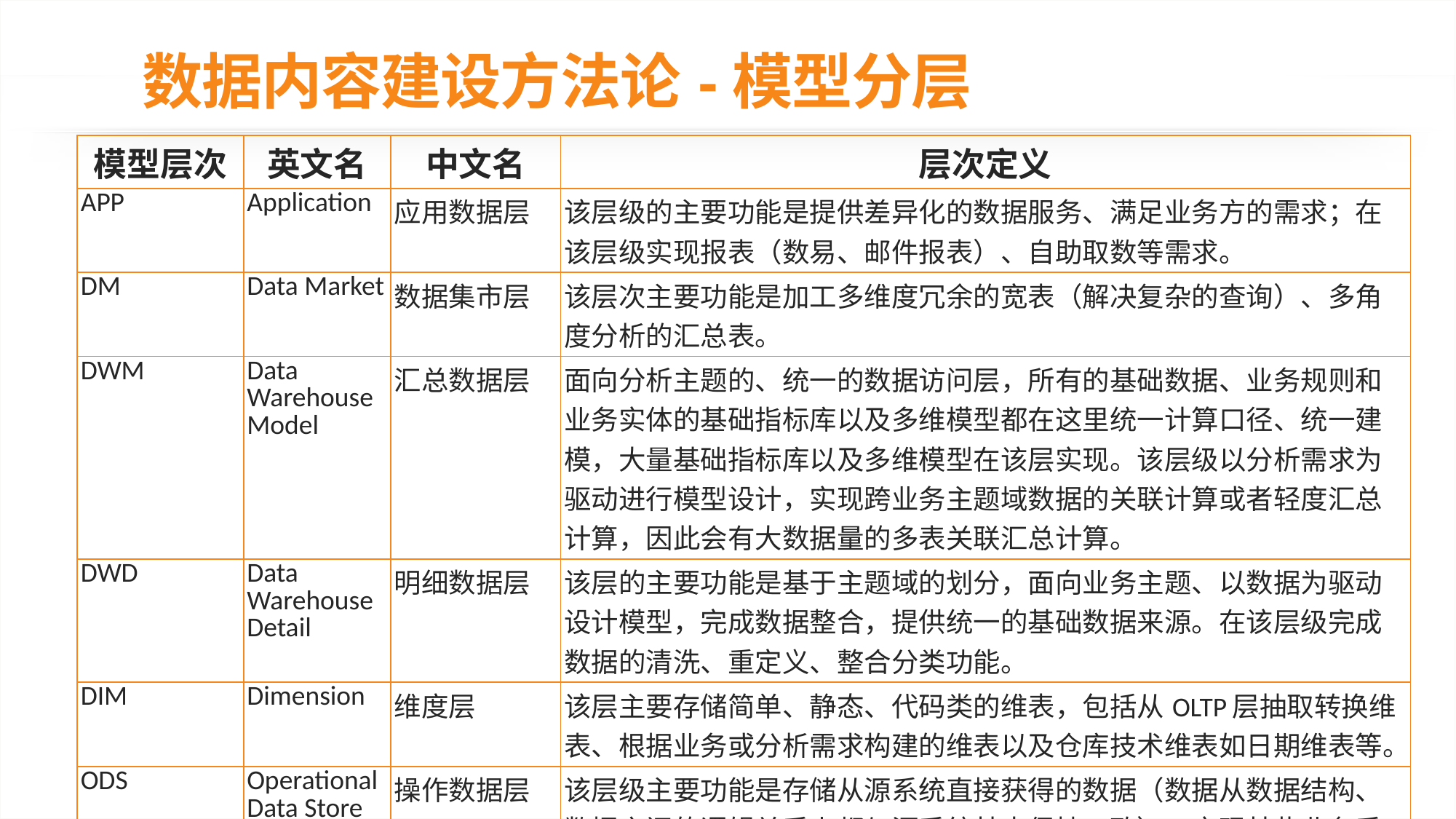

# 数据内容建设方法论-模型分层
| 模型层次 | 英文名 | 中文名 | 层次定义 |
| --- | --- | --- | --- |
| APP | Application | 应用数据层 | 该层级的主要功能是提供差异化的数据服务、满足业务方的需求；在该层级实现报表（数易、邮件报表）、自助取数等需求。 |
| DM | Data Market | 数据集市层 | 该层次主要功能是加工多维度冗余的宽表（解决复杂的查询）、多角度分析的汇总表。 |
| DWM | Data Warehouse Model | 汇总数据层 | 面向分析主题的、统一的数据访问层，所有的基础数据、业务规则和业务实体的基础指标库以及多维模型都在这里统一计算口径、统一建模，大量基础指标库以及多维模型在该层实现。该层级以分析需求为驱动进行模型设计，实现跨业务主题域数据的关联计算或者轻度汇总计算，因此会有大数据量的多表关联汇总计算。 |
| DWD | Data Warehouse Detail | 明细数据层 | 该层的主要功能是基于主题域的划分，面向业务主题、以数据为驱动设计模型，完成数据整合，提供统一的基础数据来源。在该层级完成数据的清洗、重定义、整合分类功能。 |
| DIM | Dimension | 维度层 | 该层主要存储简单、静态、代码类的维表，包括从OLTP层抽取转换维表、根据业务或分析需求构建的维表以及仓库技术维表如日期维表等。 |
| ODS | Operational Data Store | 操作数据层 | 该层级主要功能是存储从源系统直接获得的数据（数据从数据结构、数据之间的逻辑关系上都与源系统基本保持一致）。实现某些业务系统字段的数据仓库技术处理、少量的基础的数据清洗（比如脏数据过滤、字符集转换、维值处理）、生成增量数据表。 |